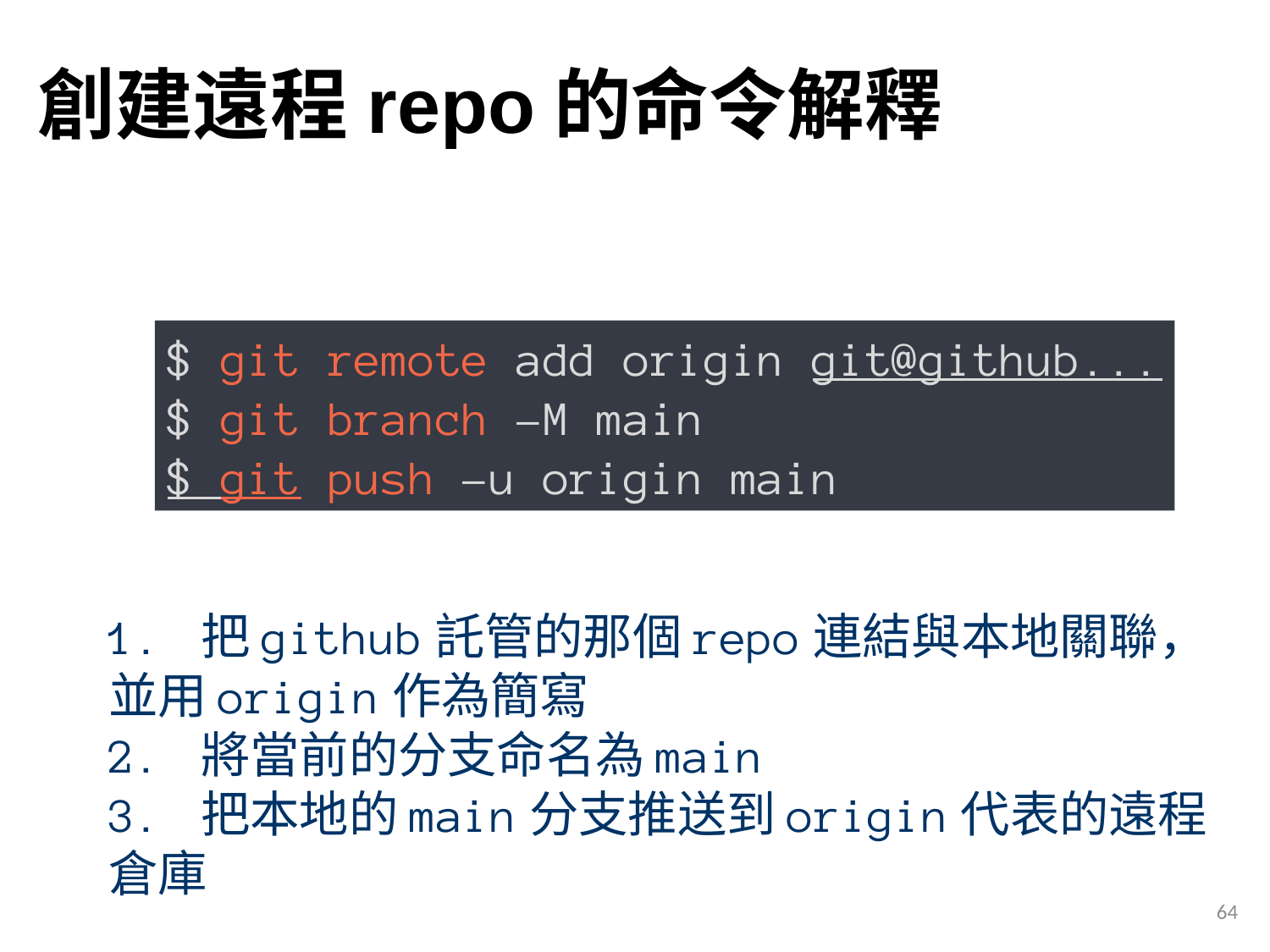

# 創建遠程repo的命令解釋
$ git remote add origin git@github...
$ git branch –M main
$ git push –u origin main
1. 把github託管的那個repo連結與本地關聯，並用origin作為簡寫
2. 將當前的分支命名為main
3. 把本地的main分支推送到origin代表的遠程倉庫
64